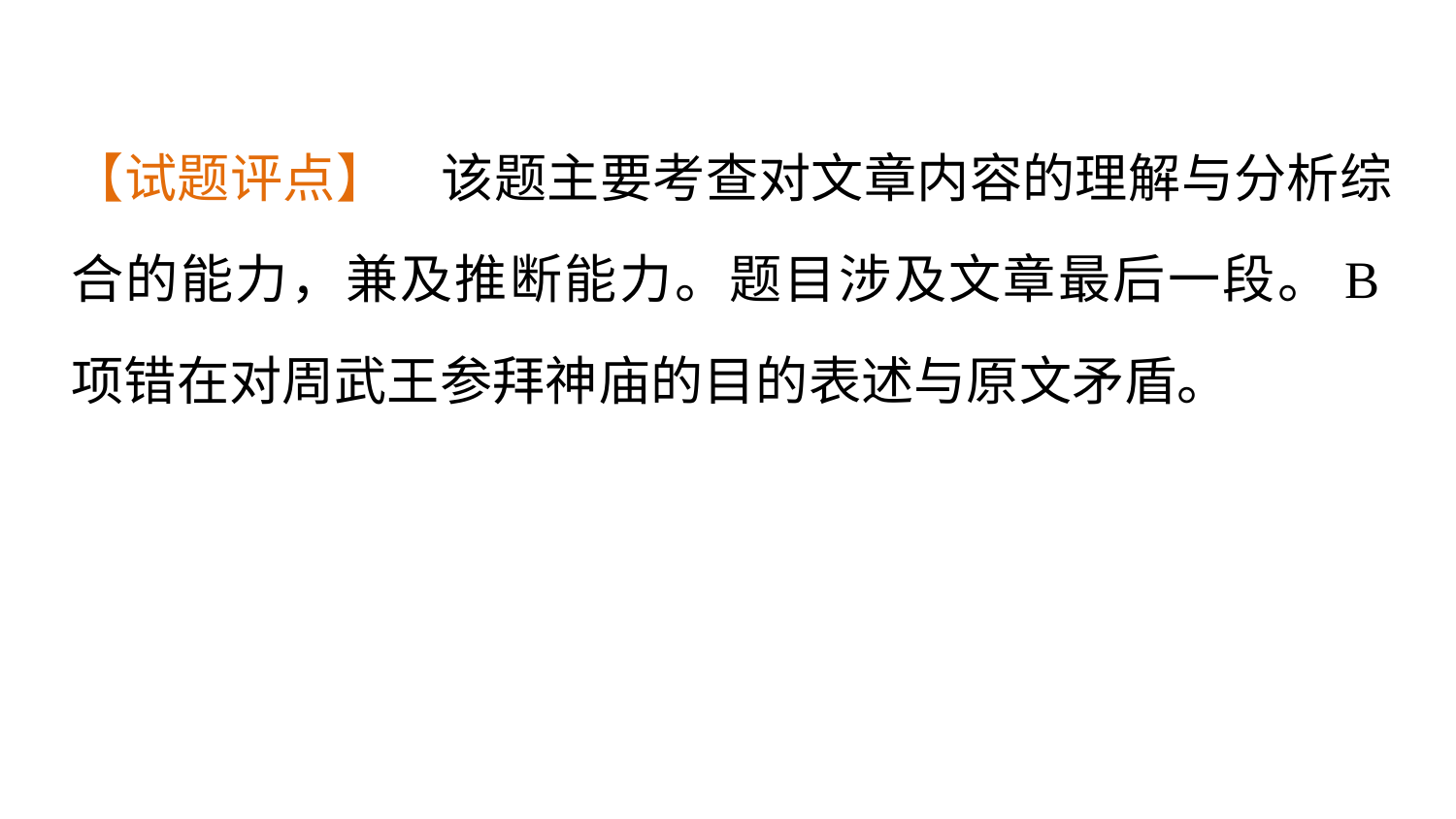

【试题评点】　该题主要考查对文章内容的理解与分析综合的能力，兼及推断能力。题目涉及文章最后一段。B项错在对周武王参拜神庙的目的表述与原文矛盾。